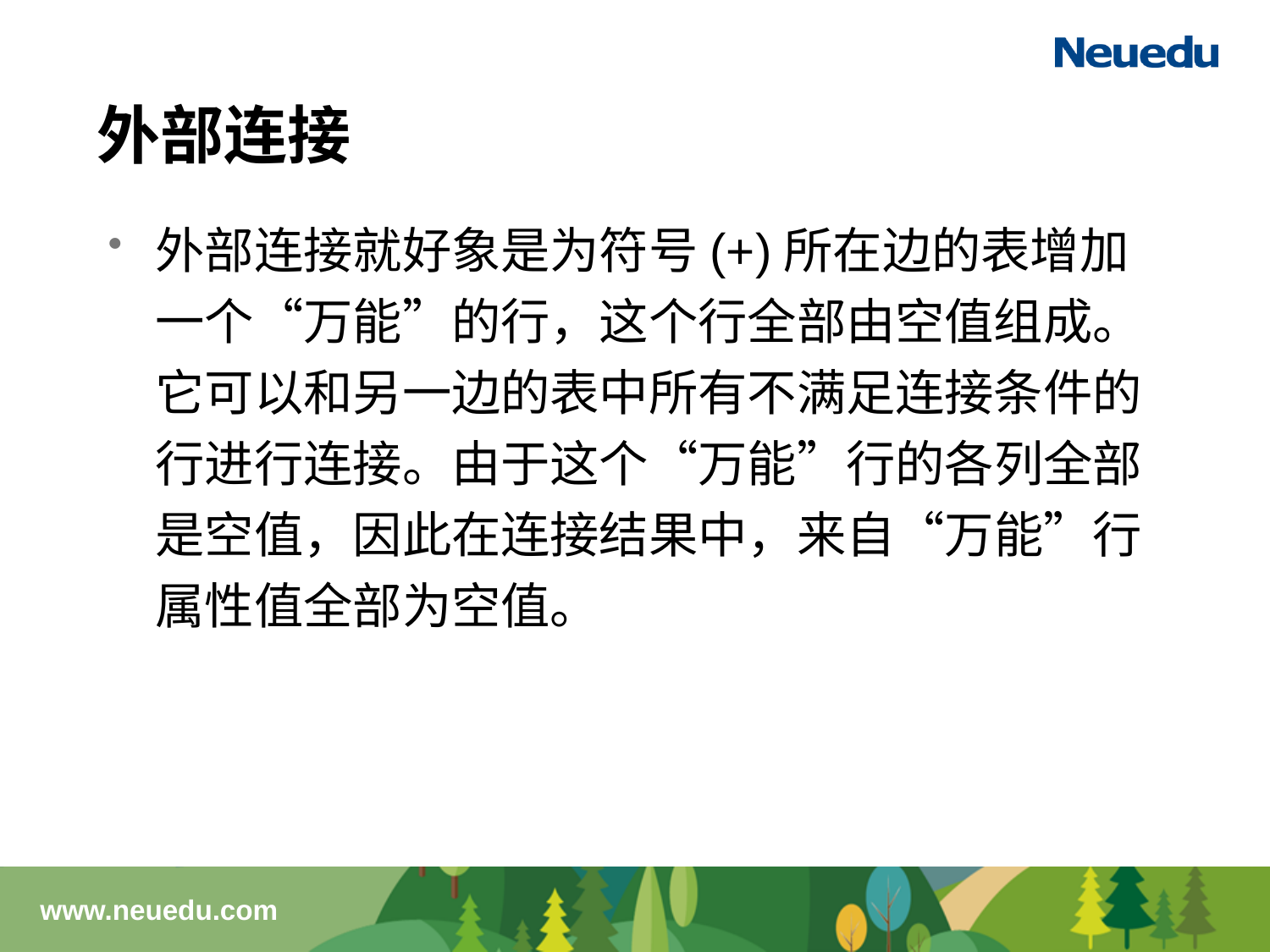

# 外部连接
外部连接就好象是为符号(+)所在边的表增加一个“万能”的行，这个行全部由空值组成。它可以和另一边的表中所有不满足连接条件的行进行连接。由于这个“万能”行的各列全部是空值，因此在连接结果中，来自“万能”行属性值全部为空值。